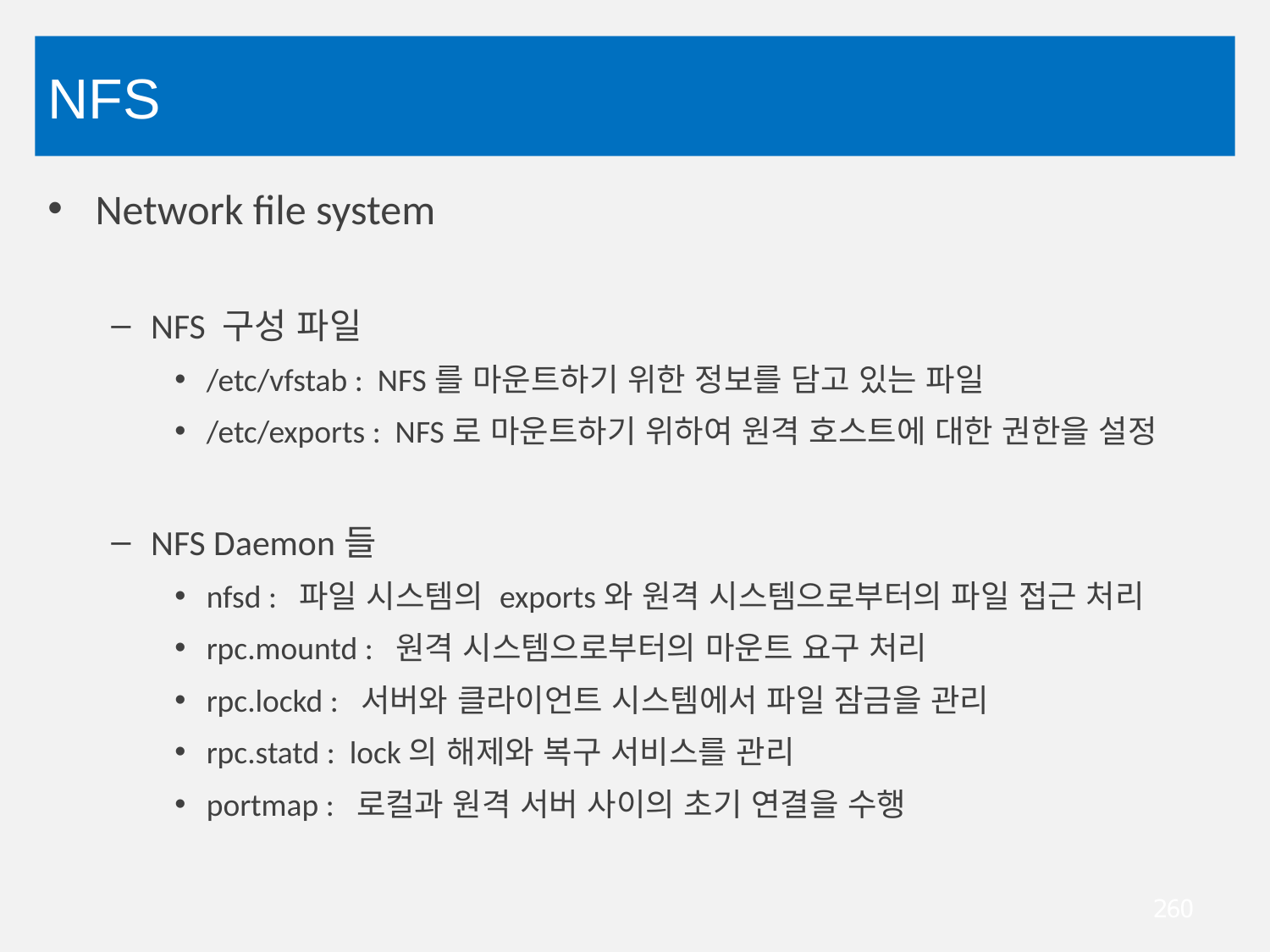

# NFS
Network file system

NFS 구성 파일
/etc/vfstab :  NFS를 마운트하기 위한 정보를 담고 있는 파일
/etc/exports :  NFS로 마운트하기 위하여 원격 호스트에 대한 권한을 설정

NFS Daemon들
nfsd :  파일 시스템의 exports와 원격 시스템으로부터의 파일 접근 처리
rpc.mountd :  원격 시스템으로부터의 마운트 요구 처리
rpc.lockd :  서버와 클라이언트 시스템에서 파일 잠금을 관리
rpc.statd :  lock의 해제와 복구 서비스를 관리
portmap :  로컬과 원격 서버 사이의 초기 연결을 수행
260